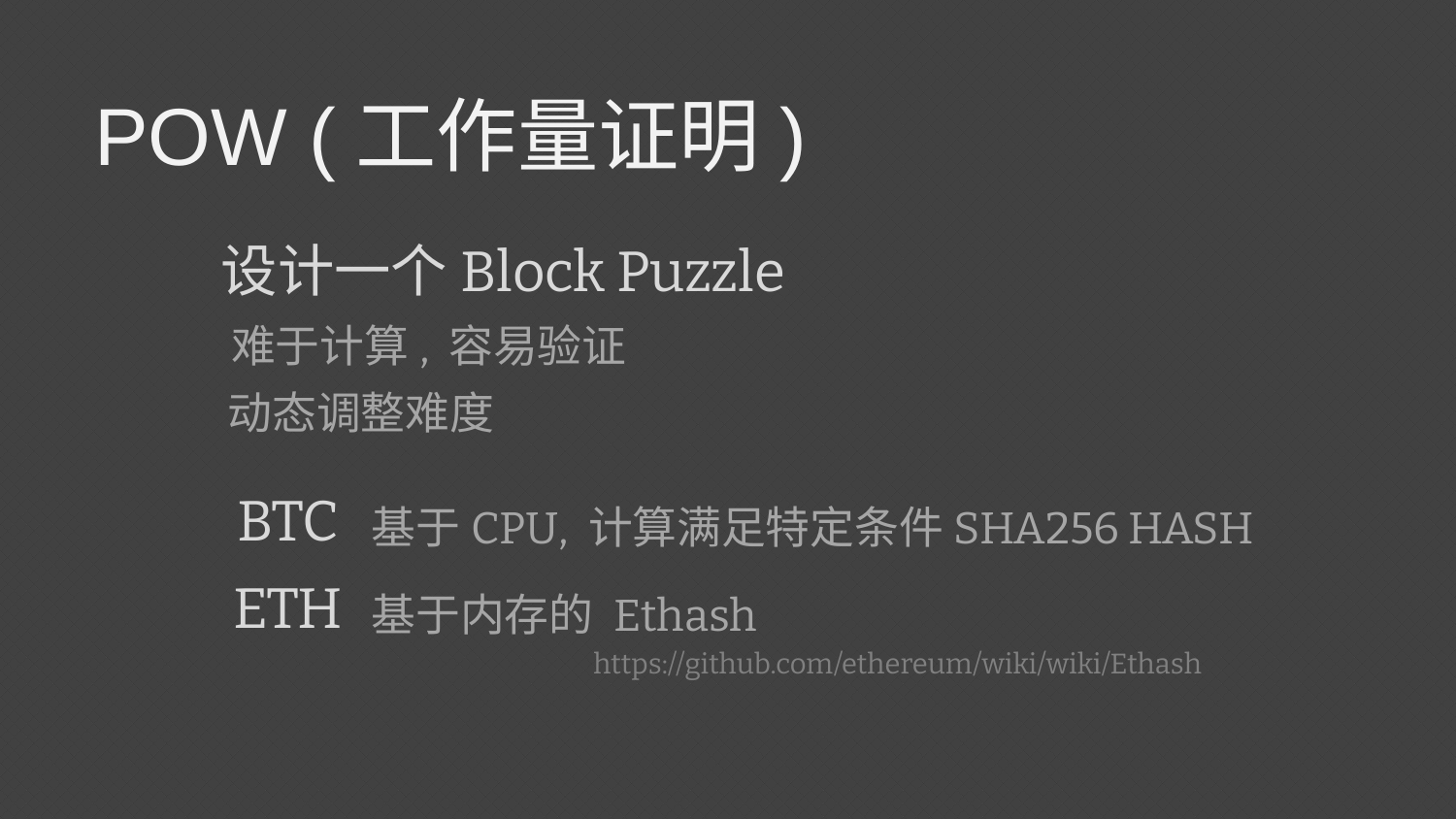

POW (工作量证明)
设计一个Block Puzzle

难于计算, 容易验证
动态调整难度
BTC
基于CPU, 计算满足特定条件SHA256 HASH
ETH
基于内存的 Ethash
https://github.com/ethereum/wiki/wiki/Ethash